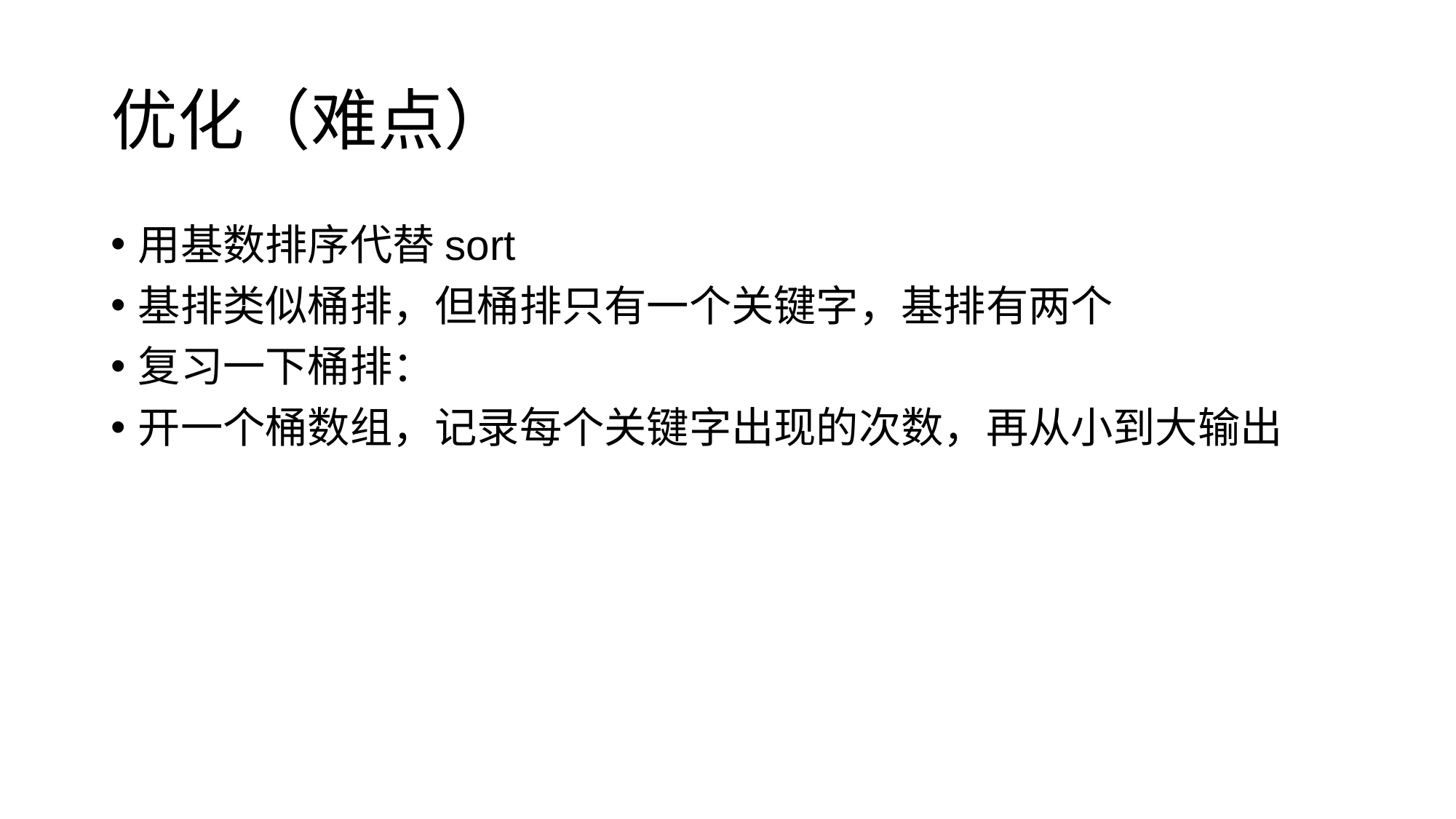

# 优化（难点）
用基数排序代替sort
基排类似桶排，但桶排只有一个关键字，基排有两个
复习一下桶排：
开一个桶数组，记录每个关键字出现的次数，再从小到大输出